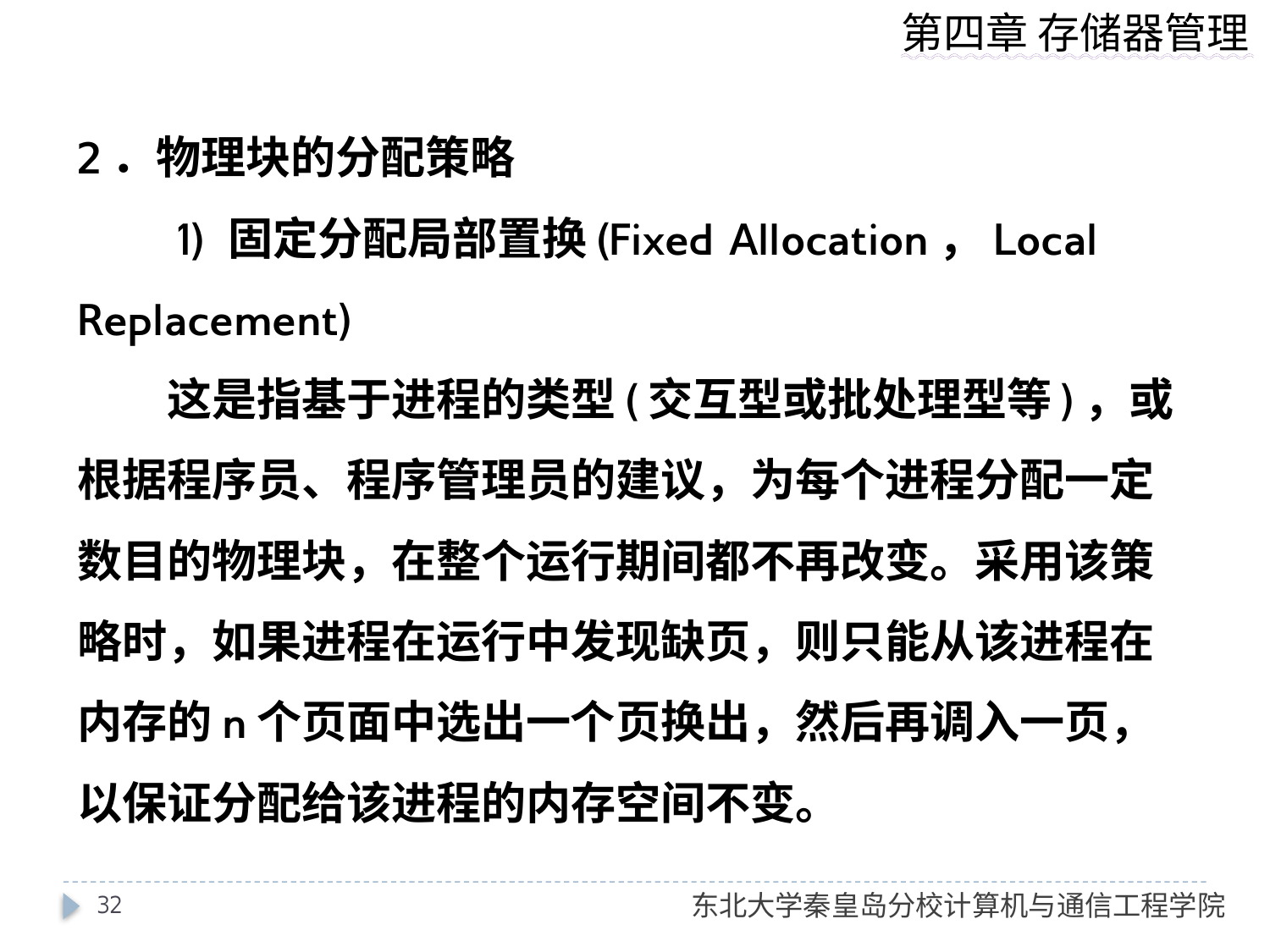

2．物理块的分配策略
　　1) 固定分配局部置换(Fixed Allocation，Local Replacement)
　　这是指基于进程的类型(交互型或批处理型等)，或根据程序员、程序管理员的建议，为每个进程分配一定数目的物理块，在整个运行期间都不再改变。采用该策略时，如果进程在运行中发现缺页，则只能从该进程在内存的n个页面中选出一个页换出，然后再调入一页，以保证分配给该进程的内存空间不变。
32